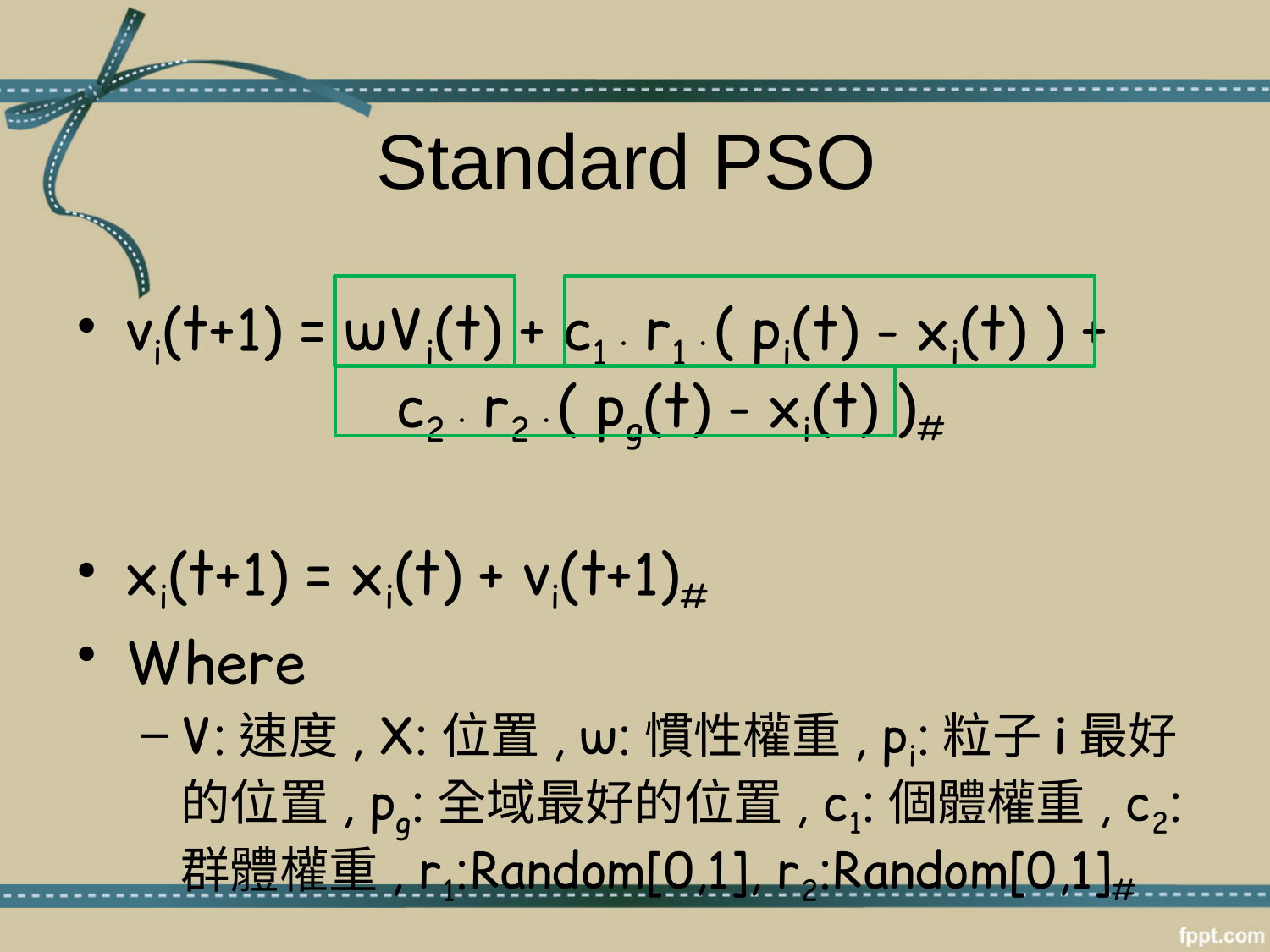

# Standard PSO

vi(t+1) = ωVi(t) + c1 ˙ r1 ˙( pi(t) - xi(t) ) +
		 c2 ˙ r2 ˙( pg(t) - xi(t) )#

xi(t+1) = xi(t) + vi(t+1)#
Where
V:速度, X:位置, ω:慣性權重, pi:粒子i最好的位置, pg:全域最好的位置, c1:個體權重, c2:群體權重, r1:Random[0,1], r2:Random[0,1]#